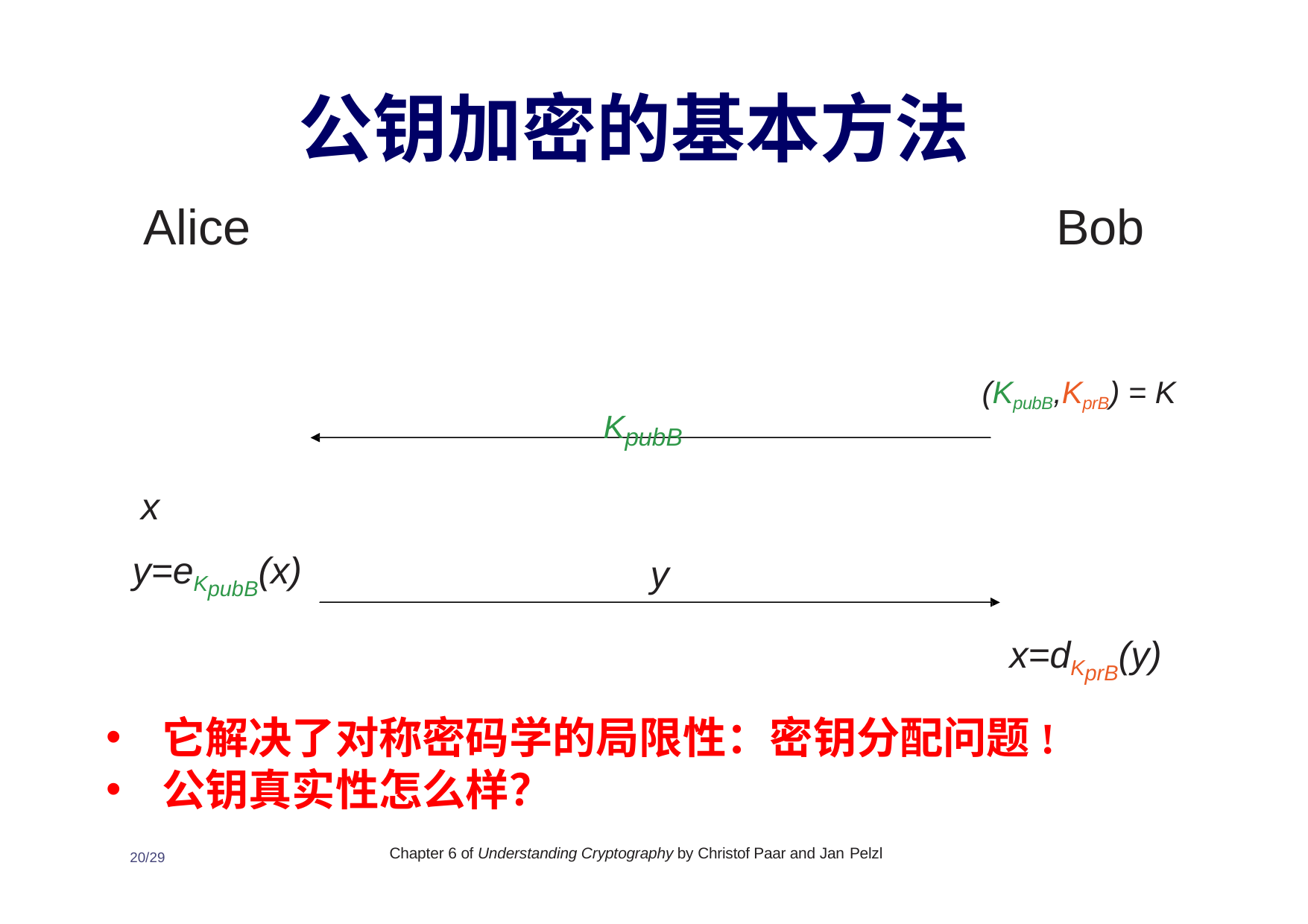

公钥加密的基本方法
# Alice
Bob
(KpubB,KprB) = K
KpubB

x  y=eKpubB(x)
y

x=dKprB(y)
它解决了对称密码学的局限性：密钥分配问题!
公钥真实性怎么样？
Chapter 6 of Understanding Cryptography by Christof Paar and Jan Pelzl
20/29